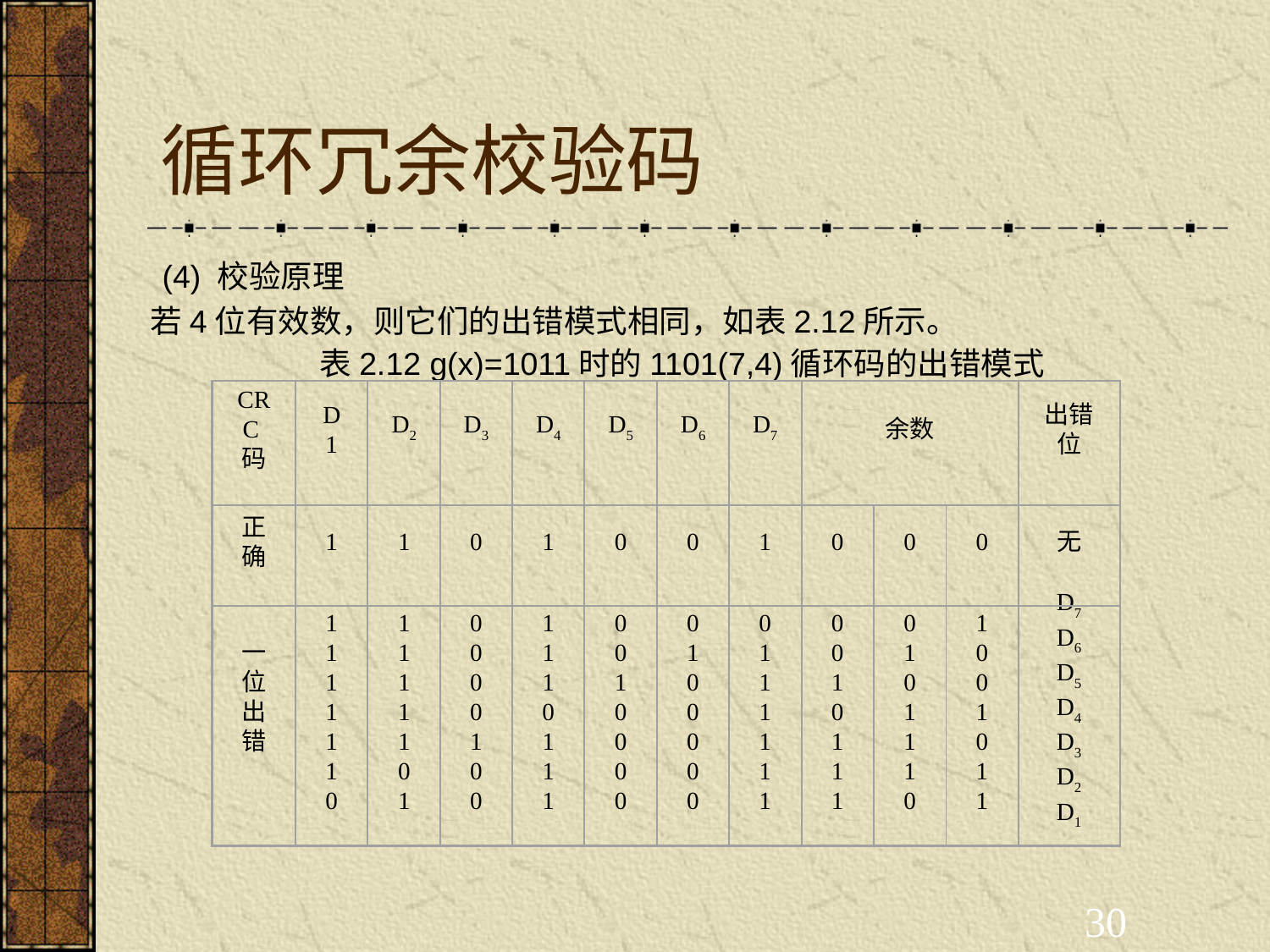

# 循环冗余校验码
 (4) 校验原理
若4位有效数，则它们的出错模式相同，如表2.12所示。
表2.12 g(x)=1011时的1101(7,4)循环码的出错模式

CRC码

D1

D2

D3

D4

D5

D6

D7

余数

出错位

正确

1

1

0

1

0

0

1

0

0

0

无

一
位
出
错

1
1
1
1
1
1
0

1
1
1
1
1
0
1

0
0
0
0
1
0
0

1
1
1
0
1
1
1

0
0
1
0
0
0
0

0
1
0
0
0
0
0

0
1
1
1
1
1
1

0
0
1
0
1
1
1

0
1
0
1
1
1
0

1
0
0
1
0
1
1

D7
D6
D5
D4
D3
D2
D1

30